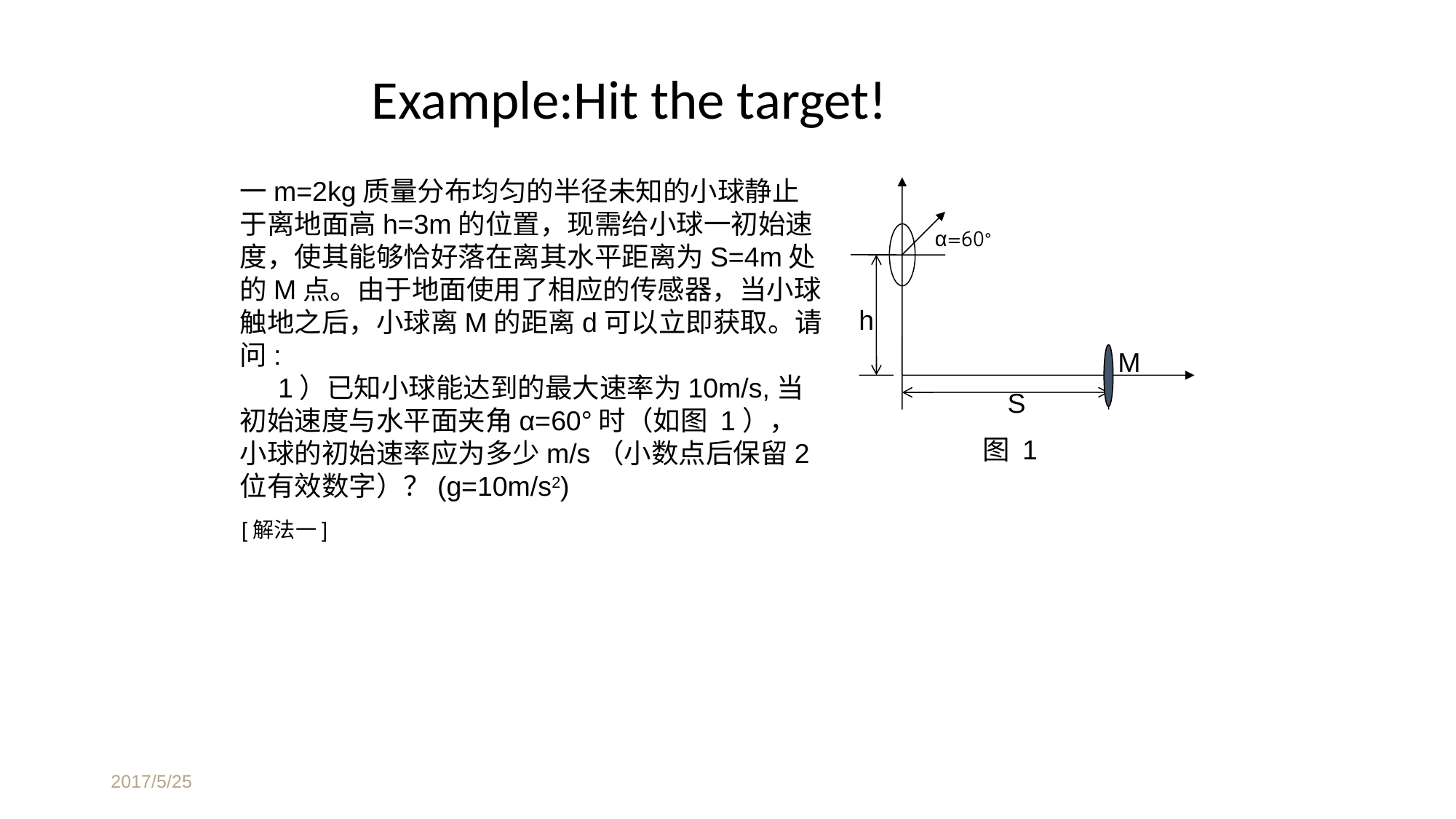

# Example:Hit the target!
一m=2kg质量分布均匀的半径未知的小球静止于离地面高h=3m的位置，现需给小球一初始速度，使其能够恰好落在离其水平距离为S=4m处的M点。由于地面使用了相应的传感器，当小球触地之后，小球离M的距离d可以立即获取。请问:
     1）已知小球能达到的最大速率为10m/s,当初始速度与水平面夹角α=60°时（如图 1），小球的初始速率应为多少m/s（小数点后保留2位有效数字）？(g=10m/s2)

h
M

S

α=60°
图 1
[解法一]
2017/5/25